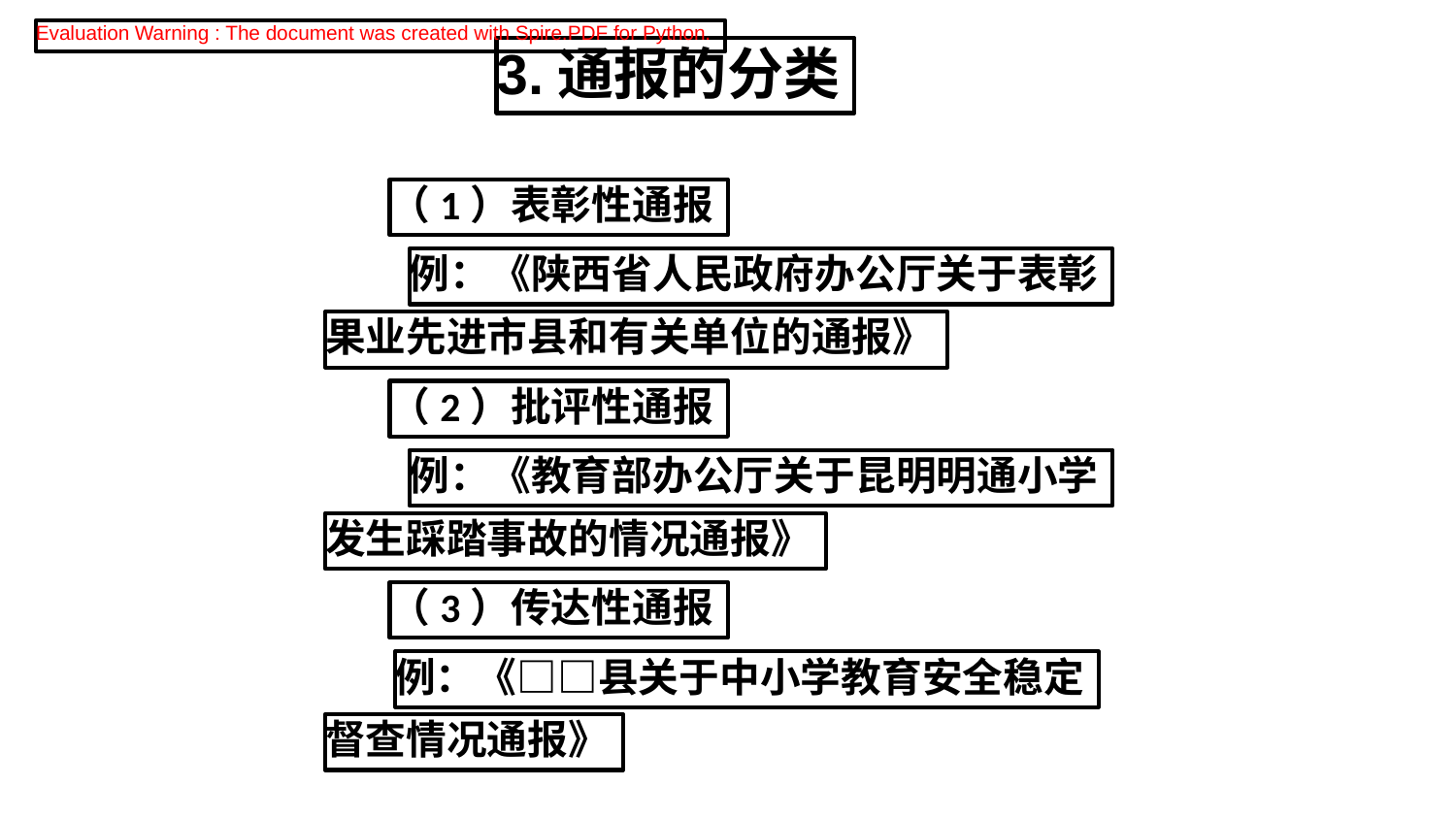

Evaluation Warning : The document was created with Spire.PDF for Python.
3.通报的分类
（1）表彰性通报
例：《陕西省人民政府办公厅关于表彰
果业先进市县和有关单位的通报》
（2）批评性通报
例：《教育部办公厅关于昆明明通小学
发生踩踏事故的情况通报》
（3）传达性通报
例：《□□县关于中小学教育安全稳定
督查情况通报》